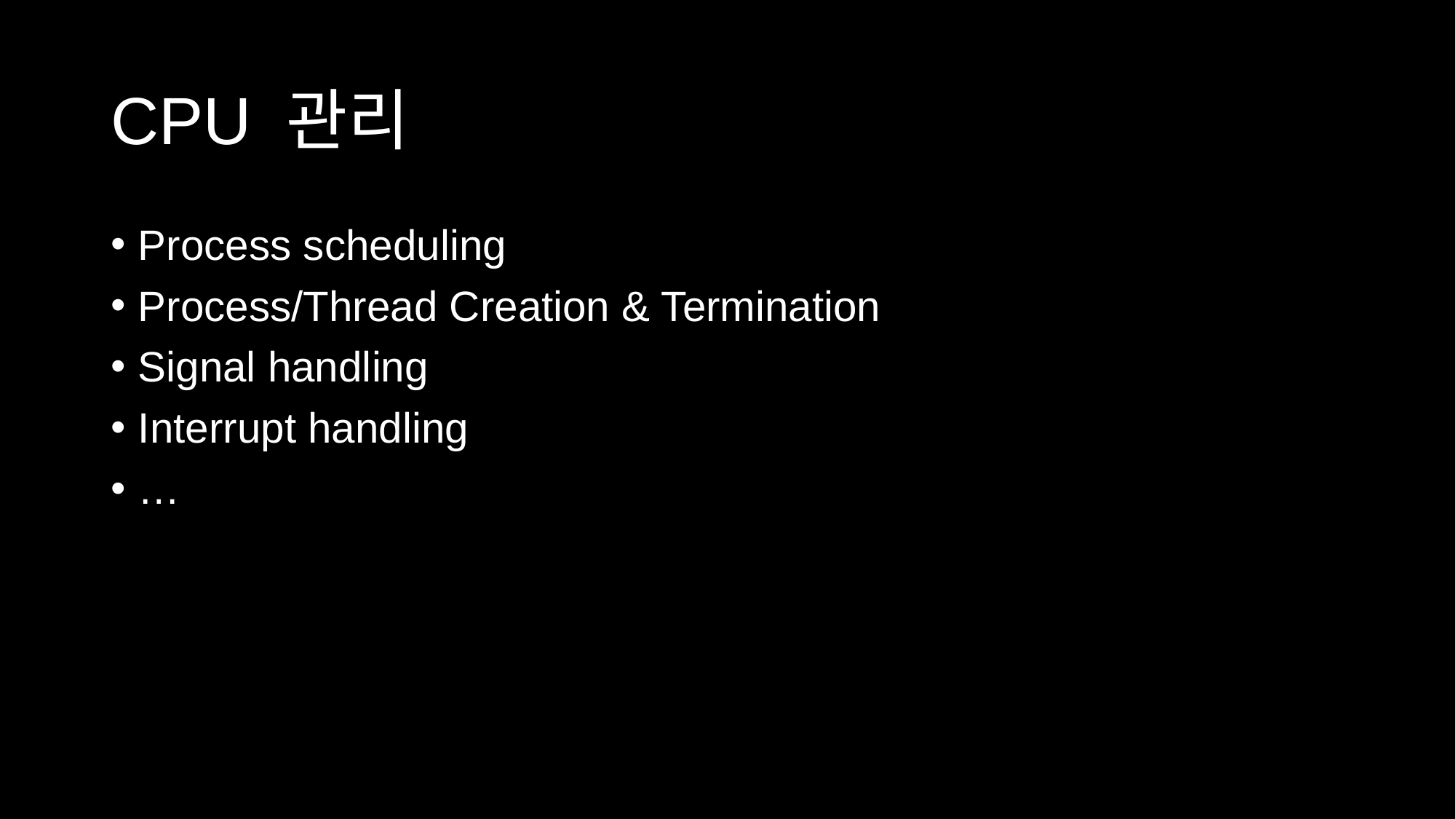

# CPU 관리
Process scheduling
Process/Thread Creation & Termination
Signal handling
Interrupt handling
…